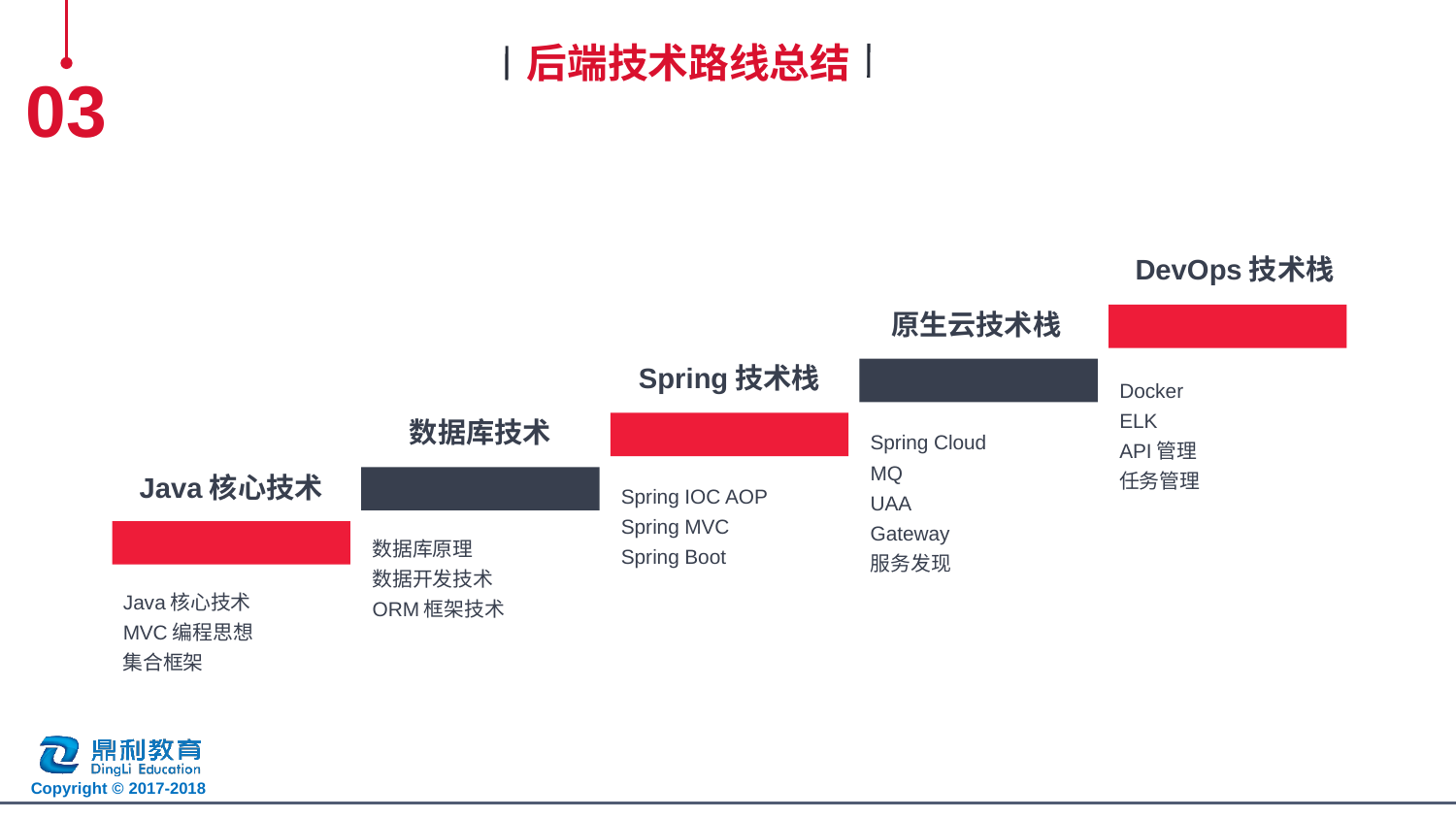

后端技术路线总结
03
DevOps技术栈
原生云技术栈

Spring技术栈

Docker
ELK
API管理
任务管理
数据库技术

Spring Cloud
MQ
UAA
Gateway
服务发现
Java核心技术

Spring IOC AOP
Spring MVC
Spring Boot

数据库原理
数据开发技术
ORM框架技术
Java核心技术
MVC编程思想
集合框架